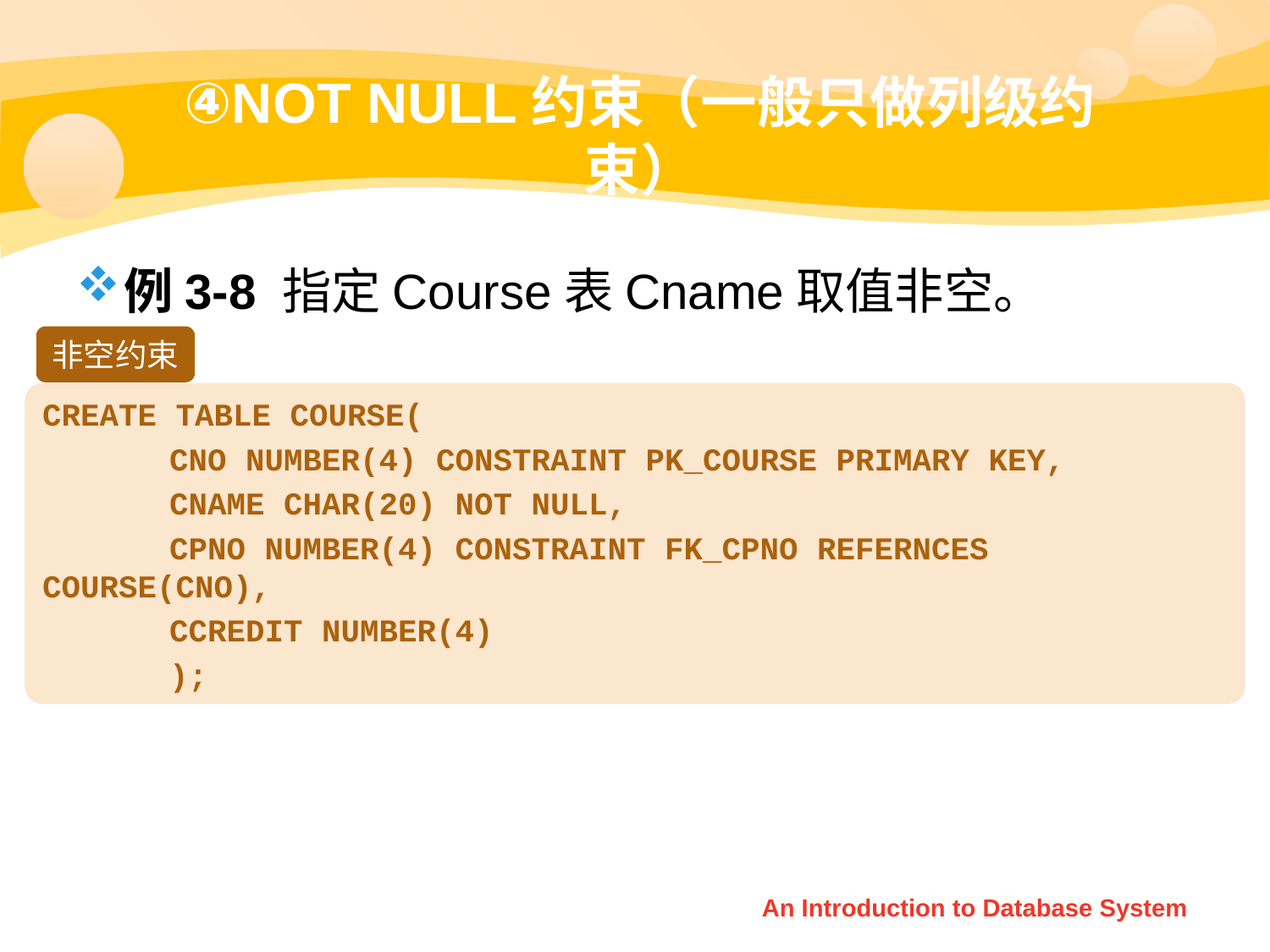

# ④NOT NULL约束（一般只做列级约束）
例3-8 指定Course表Cname取值非空。

非空约束
CREATE TABLE COURSE(
	CNO NUMBER(4) CONSTRAINT PK_COURSE PRIMARY KEY,
	CNAME CHAR(20) NOT NULL,
	CPNO NUMBER(4) CONSTRAINT FK_CPNO REFERNCES COURSE(CNO),
	CCREDIT NUMBER(4)
	);
An Introduction to Database System